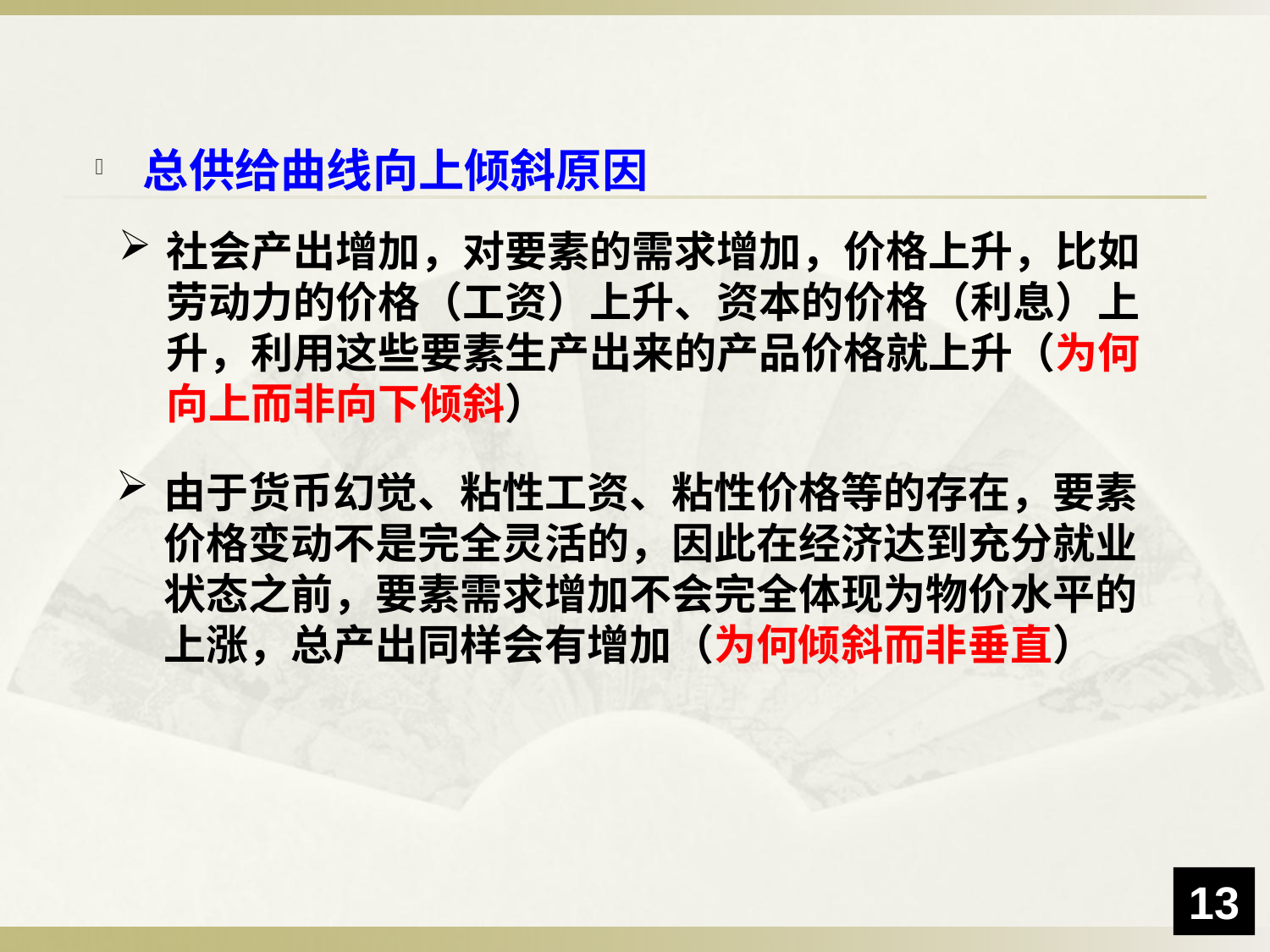

总供给曲线向上倾斜原因
社会产出增加，对要素的需求增加，价格上升，比如劳动力的价格（工资）上升、资本的价格（利息）上升，利用这些要素生产出来的产品价格就上升（为何向上而非向下倾斜）
由于货币幻觉、粘性工资、粘性价格等的存在，要素价格变动不是完全灵活的，因此在经济达到充分就业状态之前，要素需求增加不会完全体现为物价水平的上涨，总产出同样会有增加（为何倾斜而非垂直）
13